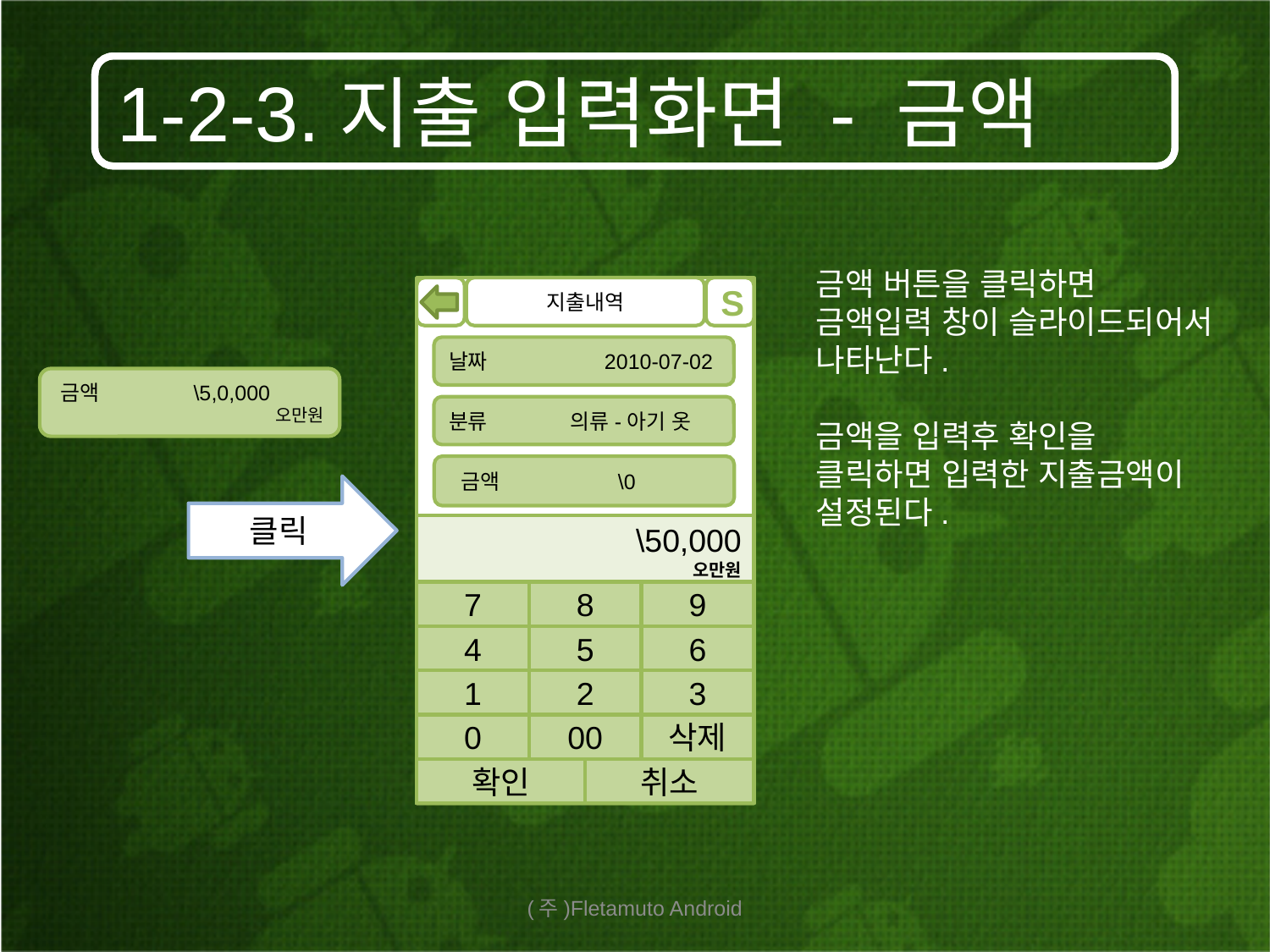

# 1-2-3.지출 입력화면 - 금액
금액 버튼을 클릭하면 금액입력 창이 슬라이드되어서 나타난다.

금액을 입력후 확인을 클릭하면 입력한 지출금액이 설정된다.

지출내역
S
날짜	    2010-07-02
금액               \5,0,000          오만원
분류              의류-아기 옷
금액                   \0
클릭
\50,000
오만원
지출방법
지출방법
계좌

계좌

카드

카드

현금

현금

금액                \25,00,000

국민은행 3개월 할부
국민은행 3개월 할부
7
8
9
메모                       상의
메모                       상의

4
5
6
1
2
3
8
8
테그                       아기
테그                       아기
0
00
삭제
반복 주기
반복 주기
확인
취소
자주 사용되는 지출
자주 사용되는 지출
(주)Fletamuto Android